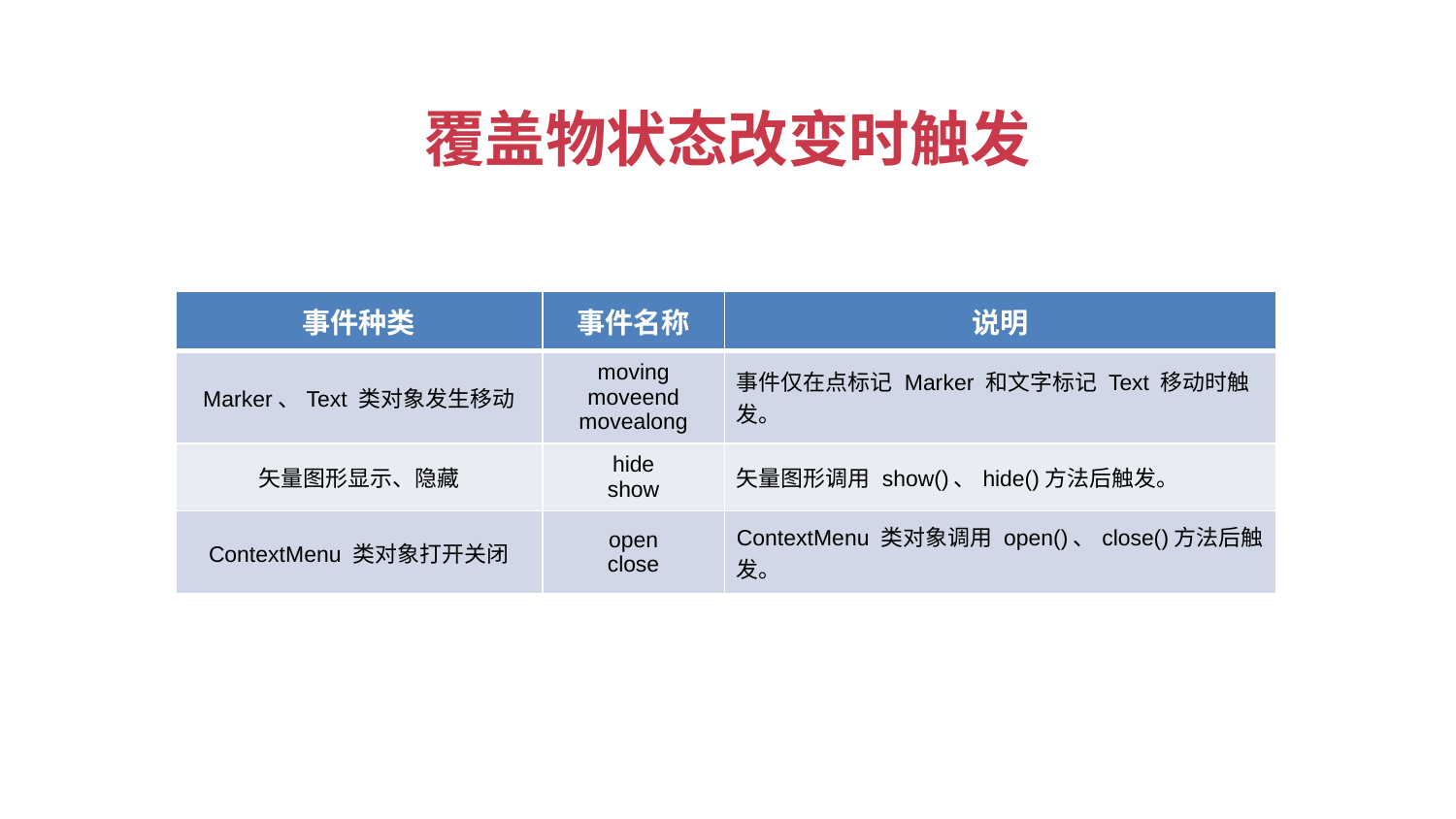

覆盖物状态改变时触发
| 事件种类 | 事件名称 | 说明 |
| --- | --- | --- |
| Marker、Text 类对象发生移动 | moving moveend movealong | 事件仅在点标记 Marker 和文字标记 Text 移动时触发。 |
| 矢量图形显示、隐藏 | hide show | 矢量图形调用 show()、hide()方法后触发。 |
| ContextMenu 类对象打开关闭 | open close | ContextMenu 类对象调用 open()、close()方法后触发。 |